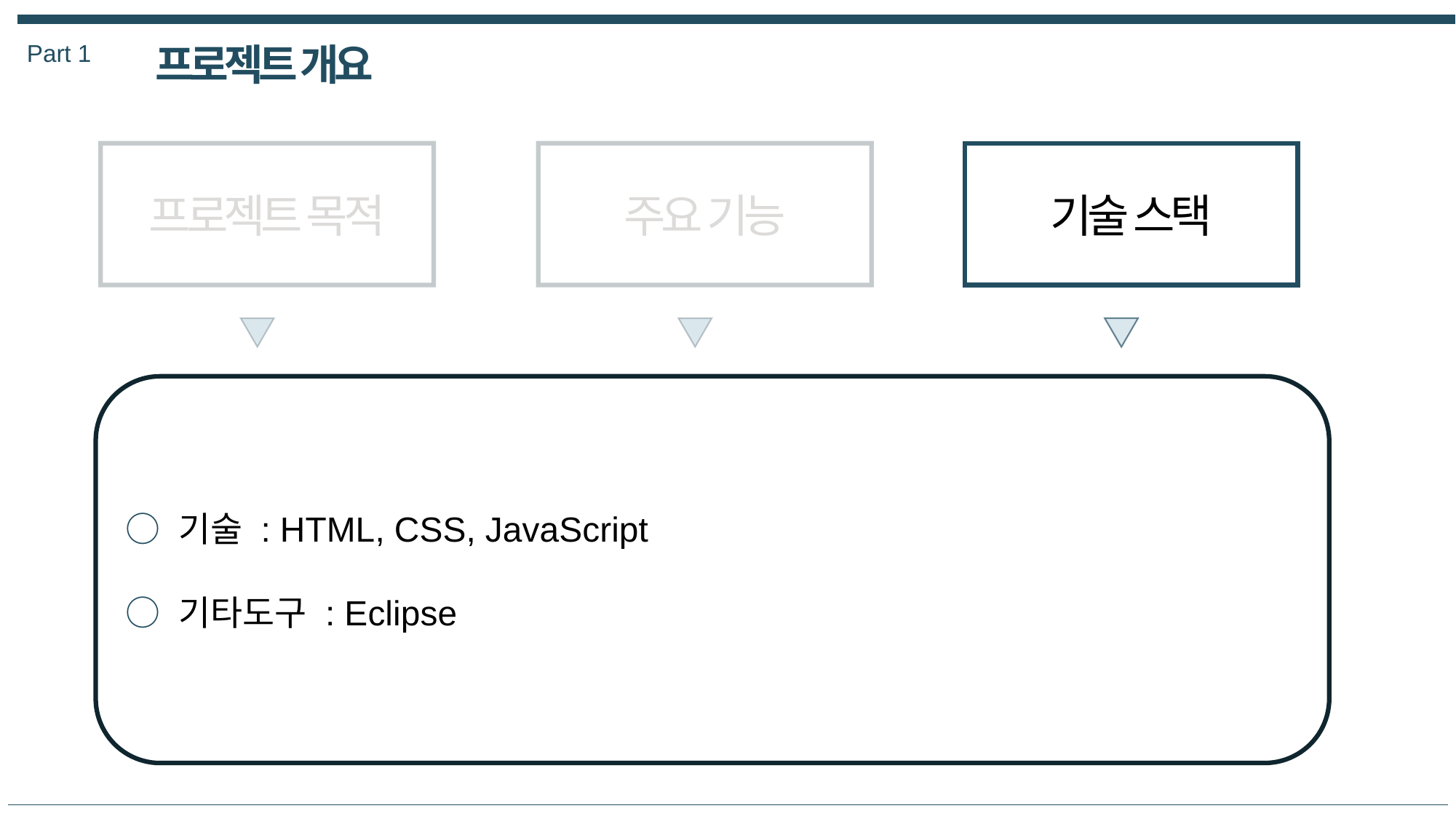

Part 1
프로젝트 개요
프로젝트 목적
주요 기능
기술 스택

○ 기술 : HTML, CSS, JavaScript

○ 기타도구 : Eclipse